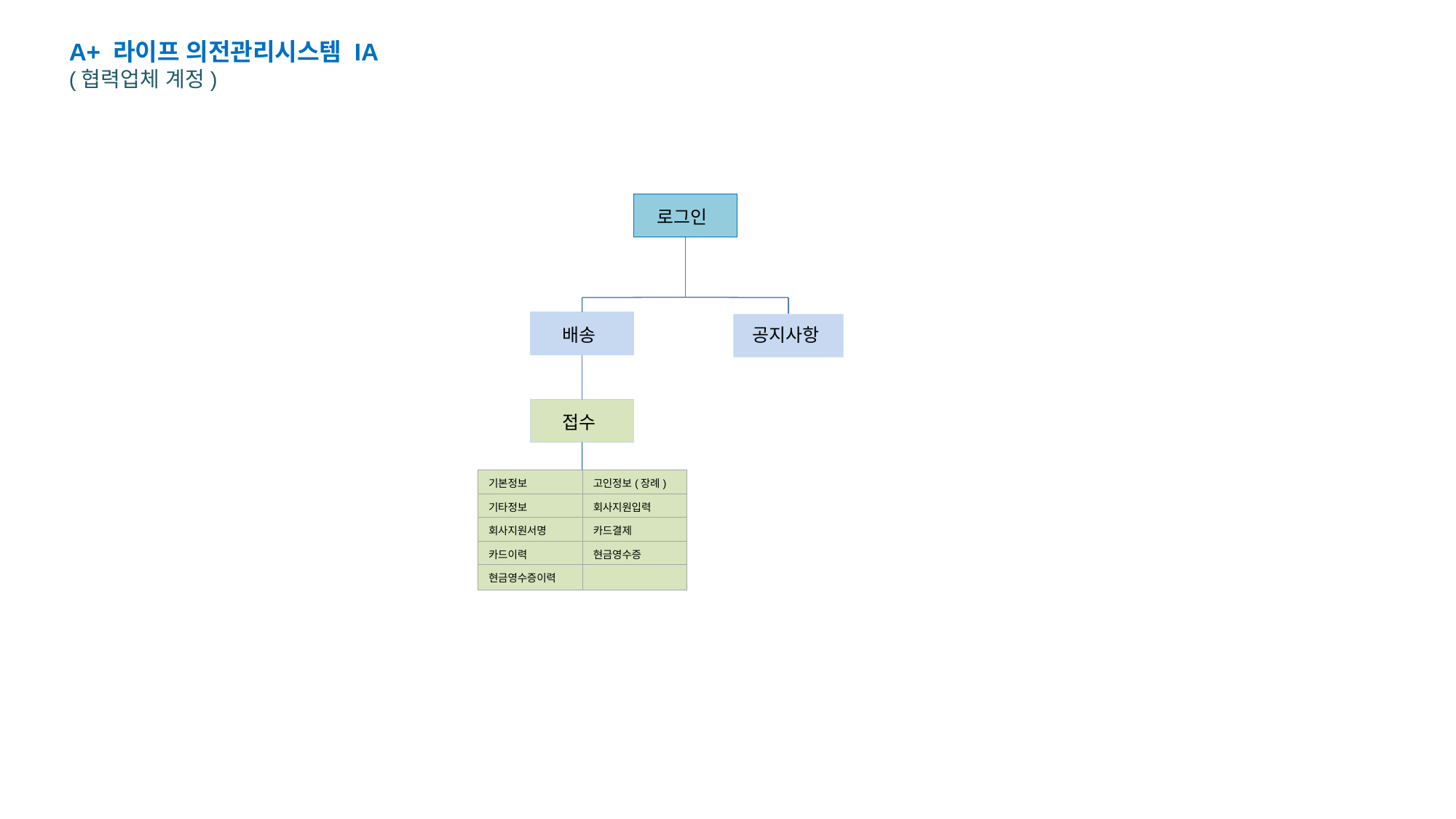

A+ 라이프 의전관리시스템 IA
(협력업체 계정)

로그인

배송

공지사항

접수
| 기본정보 | 고인정보(장례) |
| --- | --- |
| 기타정보 | 회사지원입력 |
| 회사지원서명 | 카드결제 |
| 카드이력 | 현금영수증 |
| 현금영수증이력 |  |